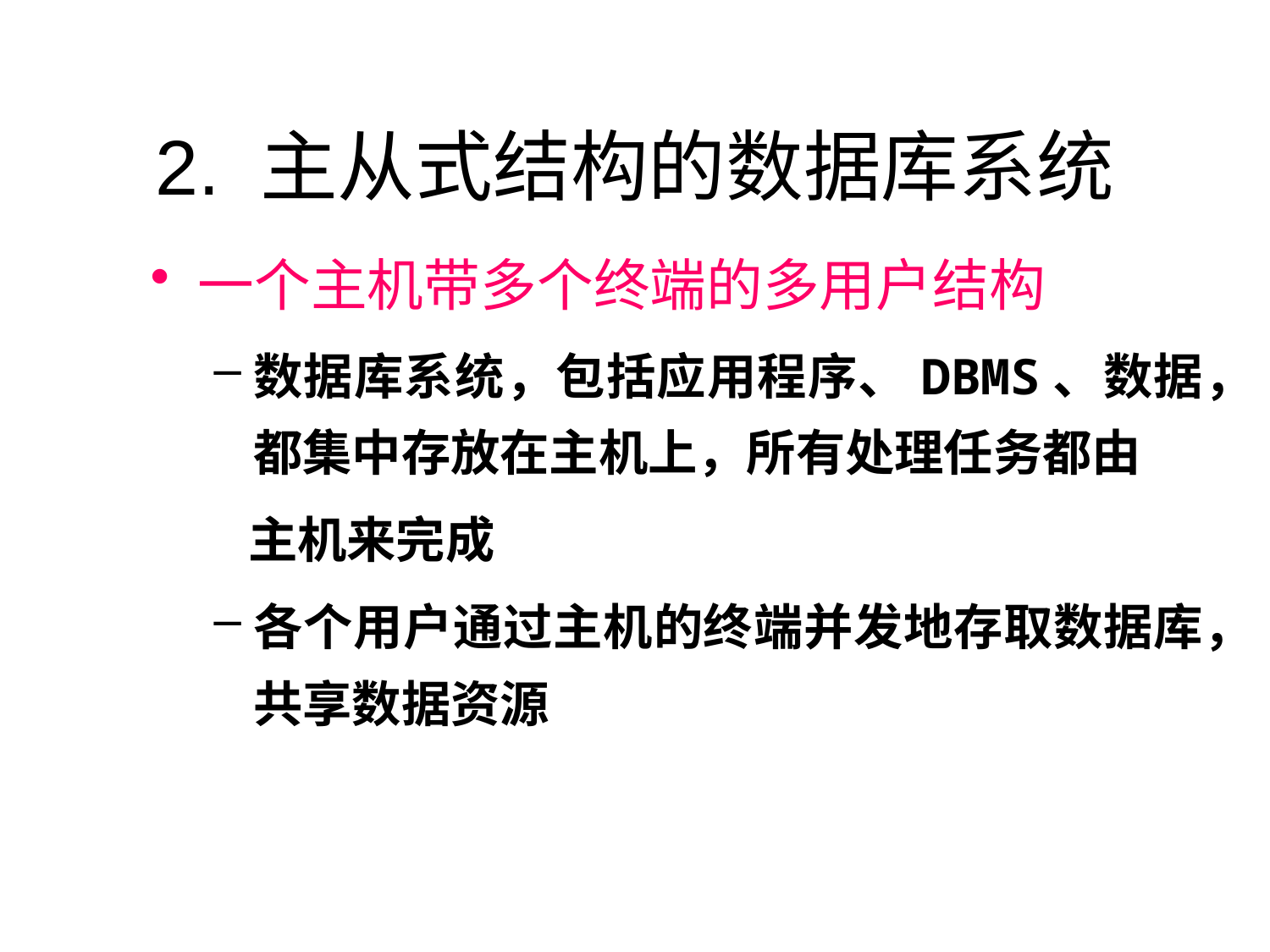

# 2. 主从式结构的数据库系统
一个主机带多个终端的多用户结构
数据库系统，包括应用程序、DBMS、数据，都集中存放在主机上，所有处理任务都由
  主机来完成
各个用户通过主机的终端并发地存取数据库，共享数据资源